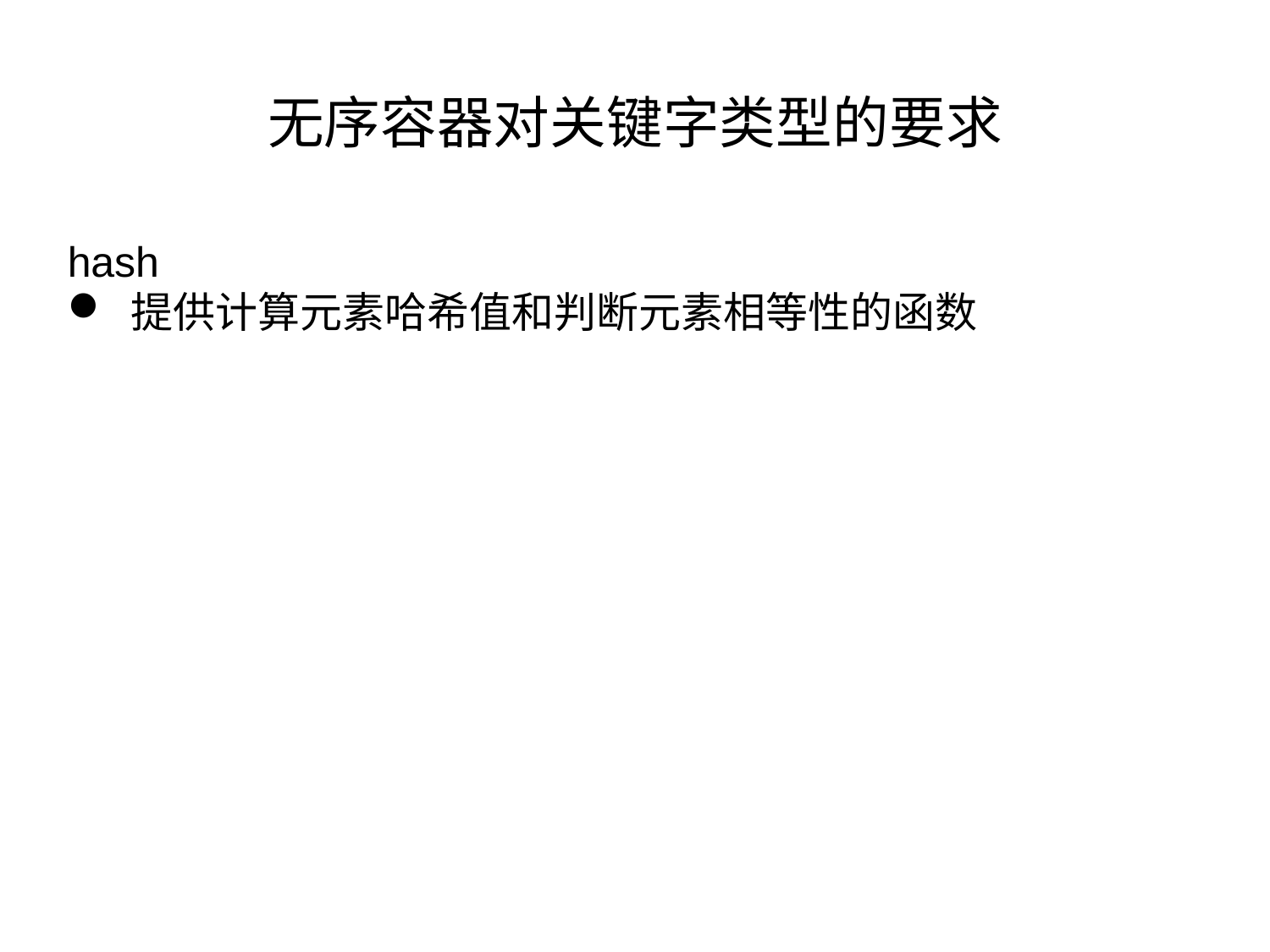

无序容器对关键字类型的要求
hash
提供计算元素哈希值和判断元素相等性的函数